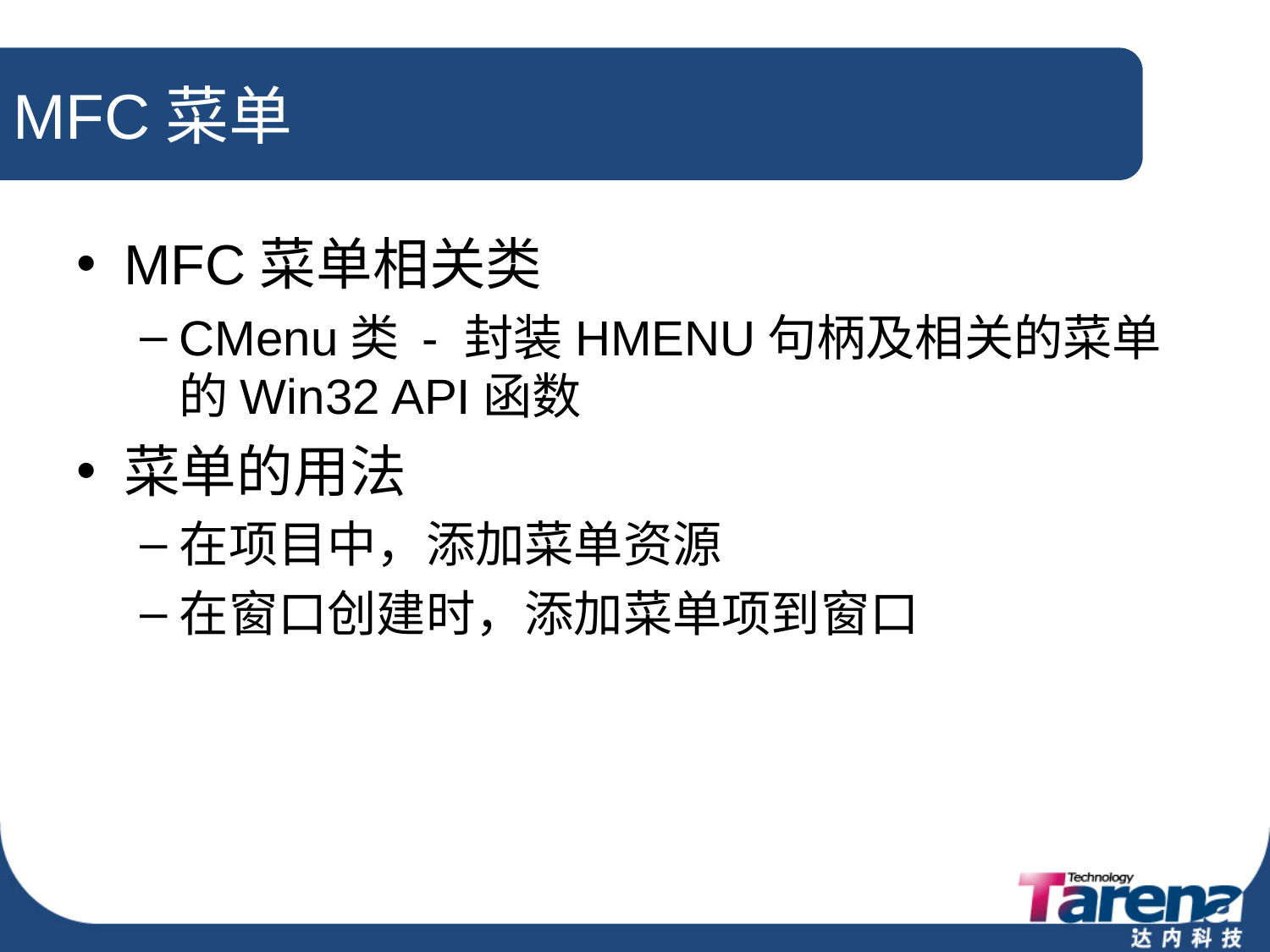

# MFC菜单
MFC菜单相关类
CMenu类 - 封装HMENU句柄及相关的菜单的Win32 API函数
菜单的用法
在项目中，添加菜单资源
在窗口创建时，添加菜单项到窗口